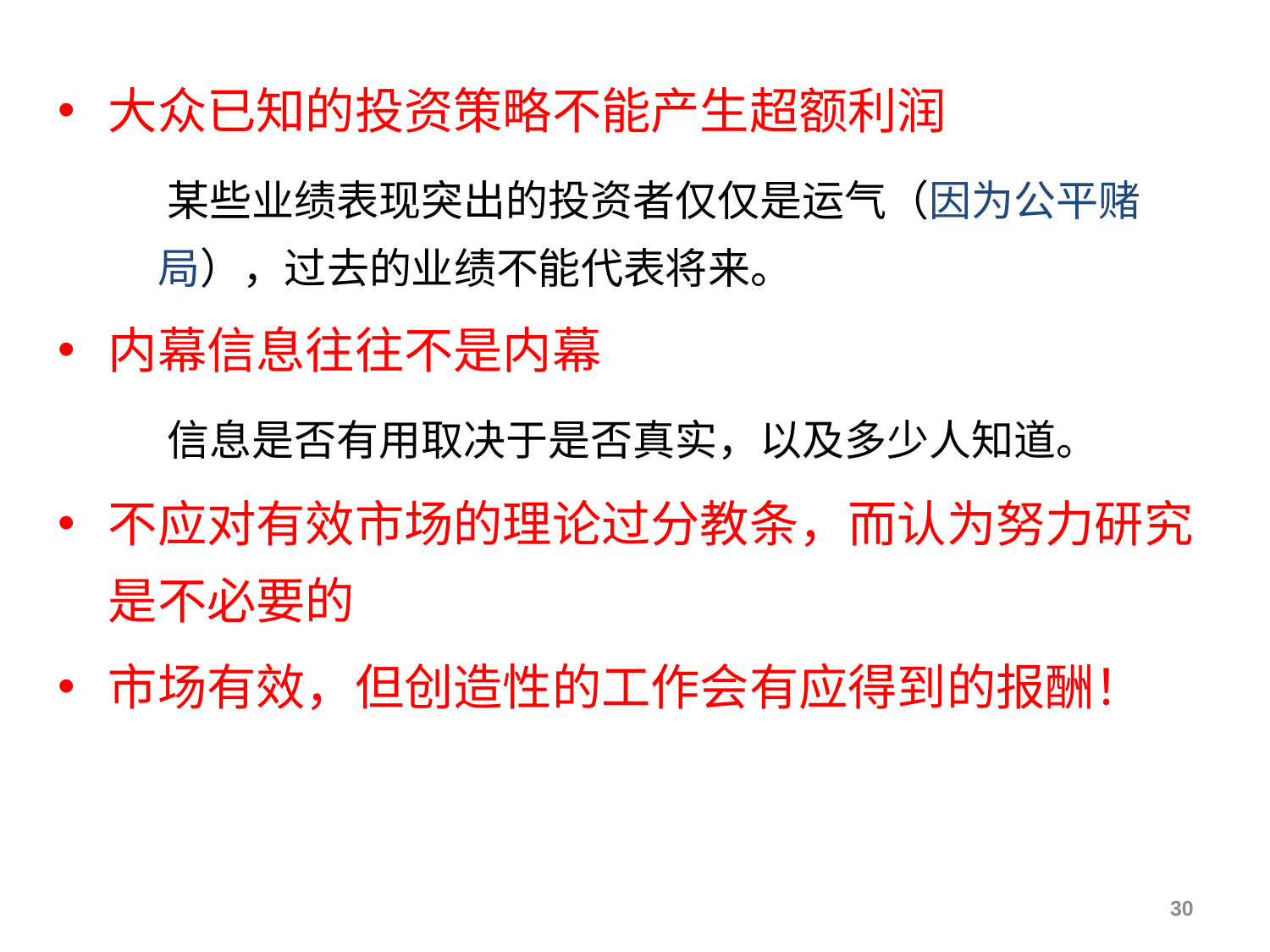

大众已知的投资策略不能产生超额利润
  某些业绩表现突出的投资者仅仅是运气（因为公平赌局），过去的业绩不能代表将来。
内幕信息往往不是内幕
  信息是否有用取决于是否真实，以及多少人知道。
不应对有效市场的理论过分教条，而认为努力研究是不必要的
市场有效，但创造性的工作会有应得到的报酬！
30